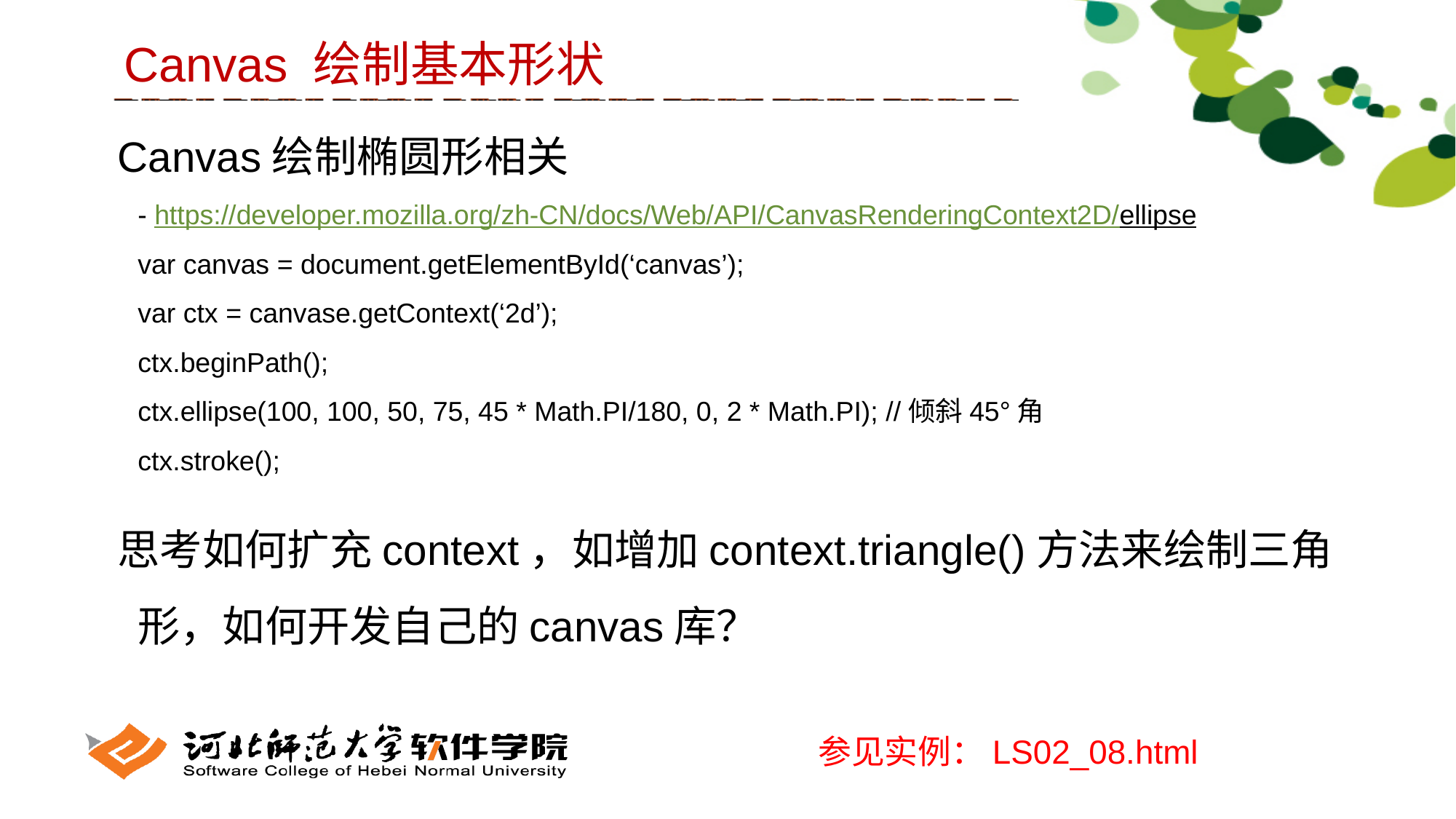

Canvas 绘制基本形状
Canvas绘制椭圆形相关
- https://developer.mozilla.org/zh-CN/docs/Web/API/CanvasRenderingContext2D/ellipse
var canvas = document.getElementById(‘canvas’);
var ctx = canvase.getContext(‘2d’);
ctx.beginPath();
ctx.ellipse(100, 100, 50, 75, 45 * Math.PI/180, 0, 2 * Math.PI); //倾斜45°角
ctx.stroke();
思考如何扩充context，如增加context.triangle()方法来绘制三角形，如何开发自己的canvas库？
参见实例：LS02_08.html